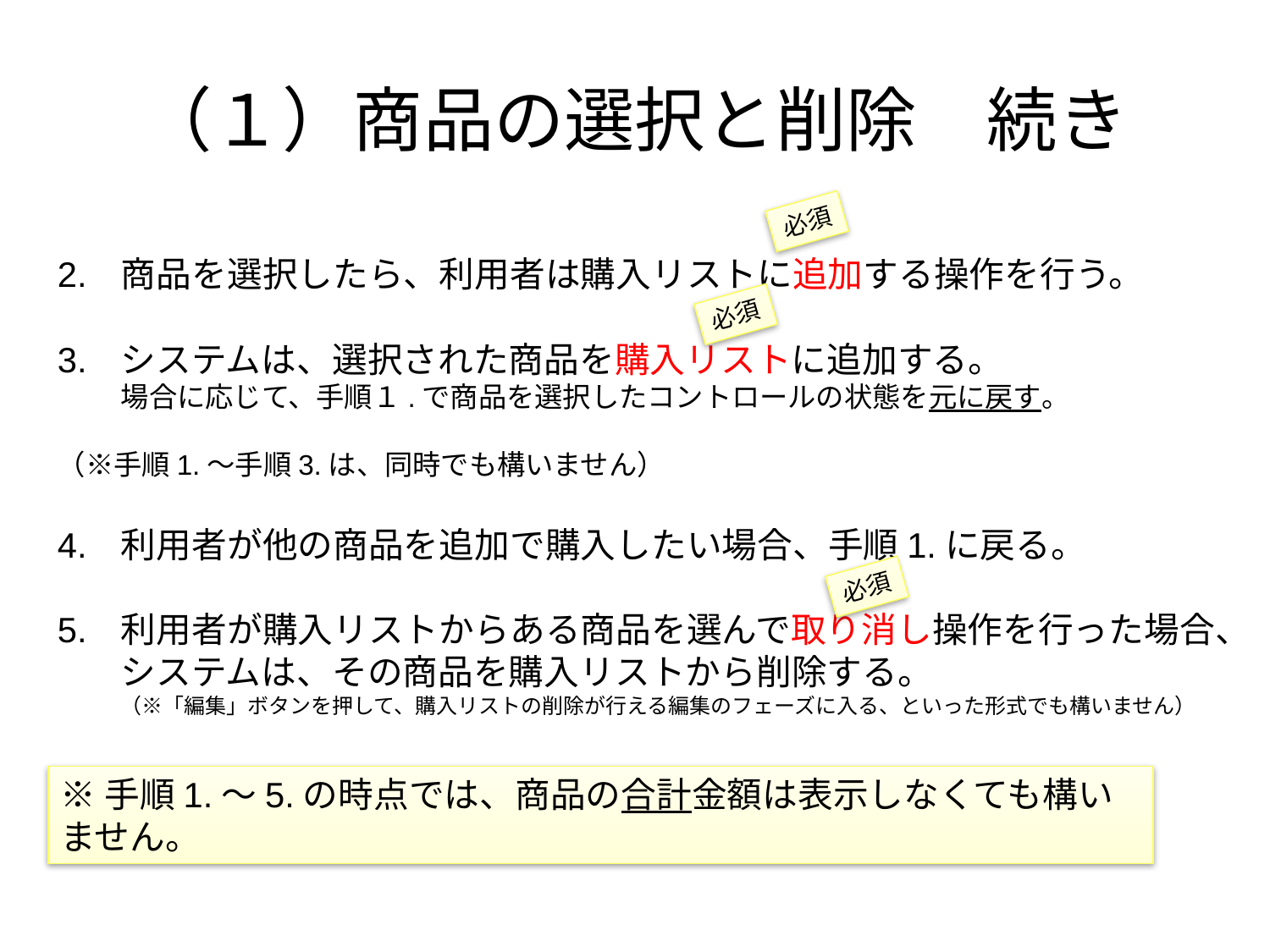

# （１）商品の選択と削除　続き
必須
商品を選択したら、利用者は購入リストに追加する操作を行う。

システムは、選択された商品を購入リストに追加する。
場合に応じて、手順１.で商品を選択したコントロールの状態を元に戻す。

（※手順1.～手順3.は、同時でも構いません）

利用者が他の商品を追加で購入したい場合、手順1.に戻る。

利用者が購入リストからある商品を選んで取り消し操作を行った場合、システムは、その商品を購入リストから削除する。
（※「編集」ボタンを押して、購入リストの削除が行える編集のフェーズに入る、といった形式でも構いません）
必須
必須
※手順1.～5.の時点では、商品の合計金額は表示しなくても構いません。